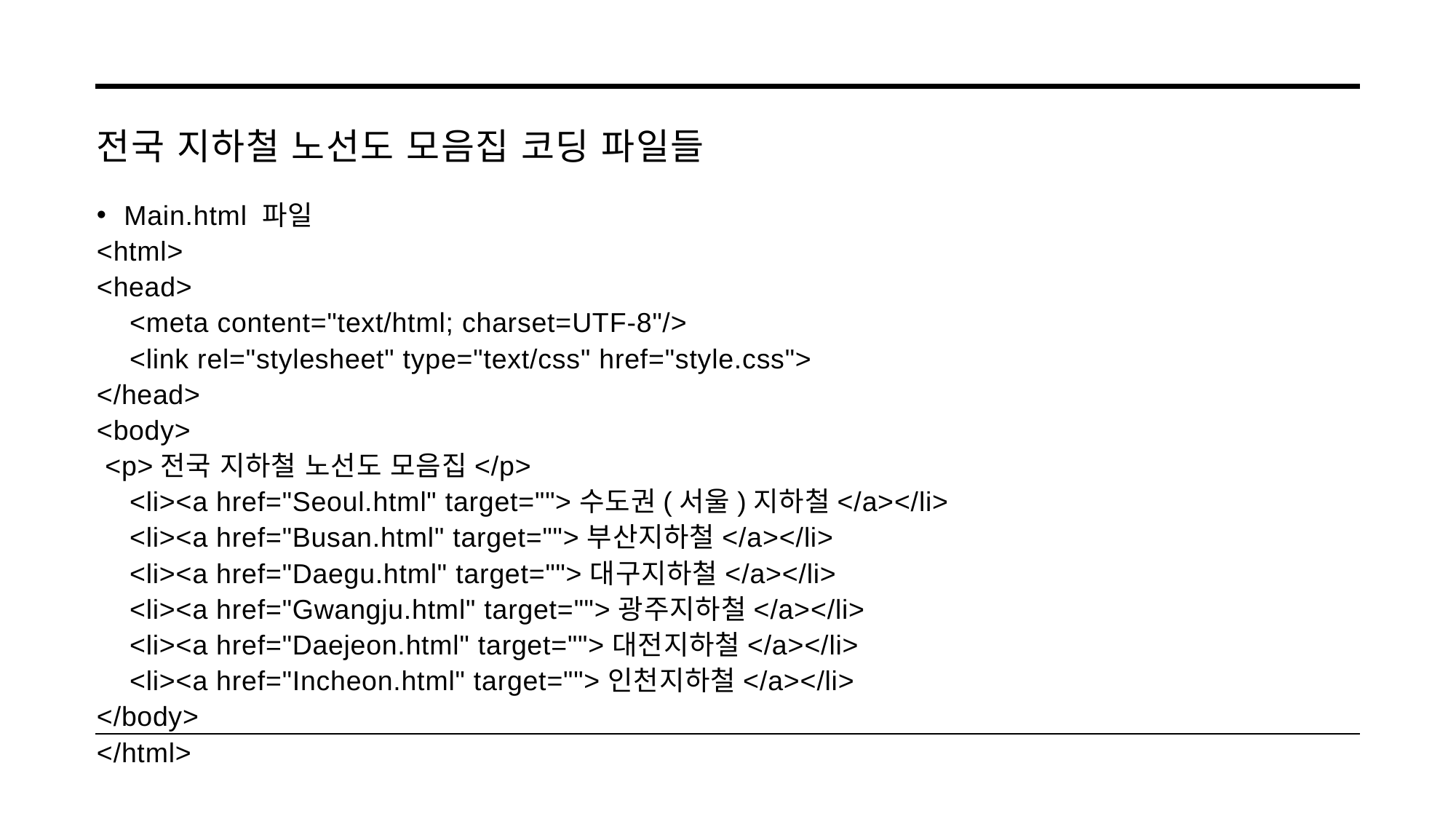

# 전국 지하철 노선도 모음집 코딩 파일들
Main.html 파일
<html>
<head>
    <meta content="text/html; charset=UTF-8"/>
    <link rel="stylesheet" type="text/css" href="style.css">
</head>
<body>
 <p>전국 지하철 노선도 모음집</p>
    <li><a href="Seoul.html" target="">수도권(서울)지하철</a></li>
    <li><a href="Busan.html" target="">부산지하철</a></li>
    <li><a href="Daegu.html" target="">대구지하철</a></li>
    <li><a href="Gwangju.html" target="">광주지하철</a></li>
    <li><a href="Daejeon.html" target="">대전지하철</a></li>
    <li><a href="Incheon.html" target="">인천지하철</a></li>
</body>
</html>